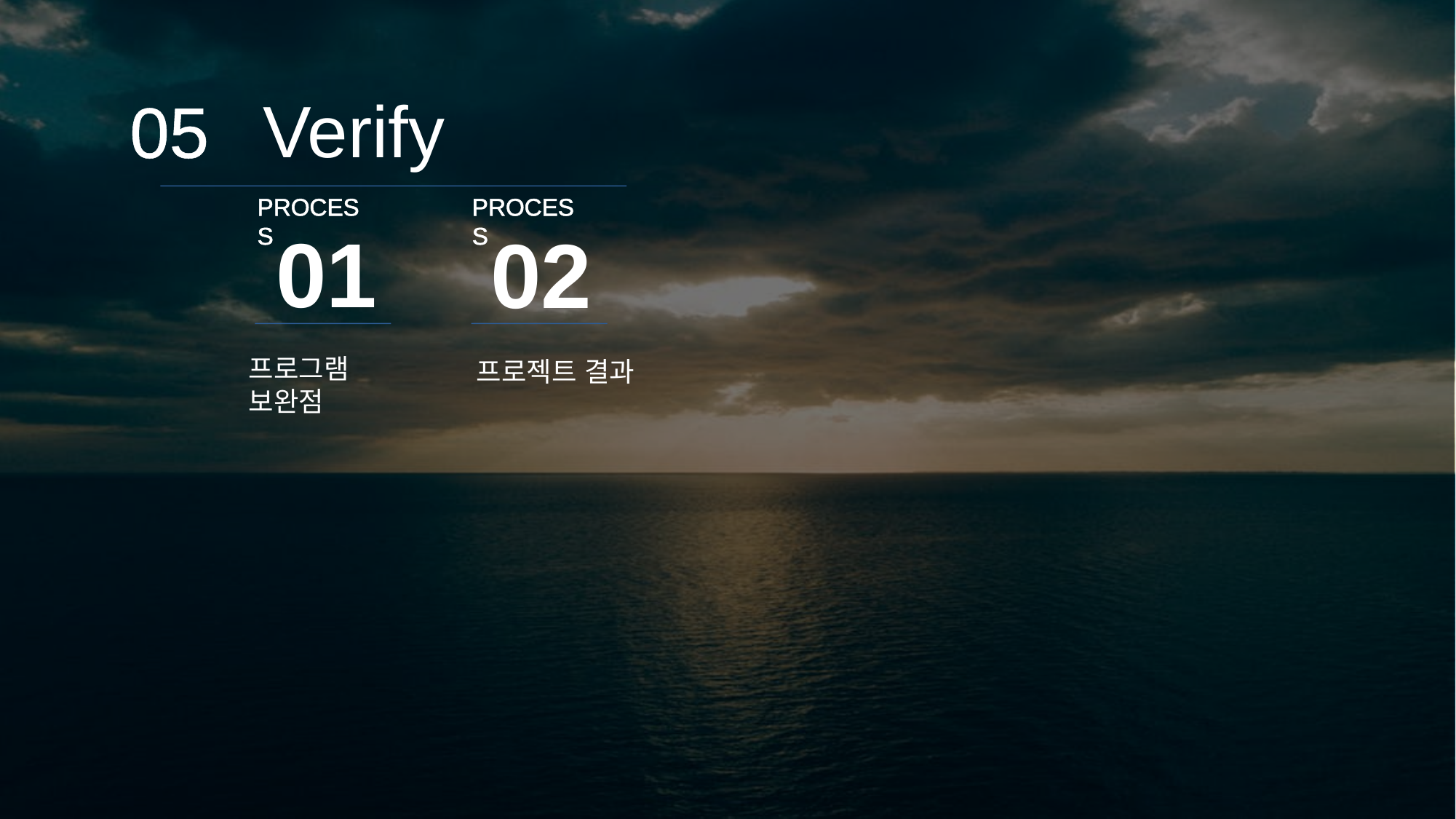

Verify
05
PROCESS
PROCESS

01
02

프로그램
보완점
프로젝트 결과